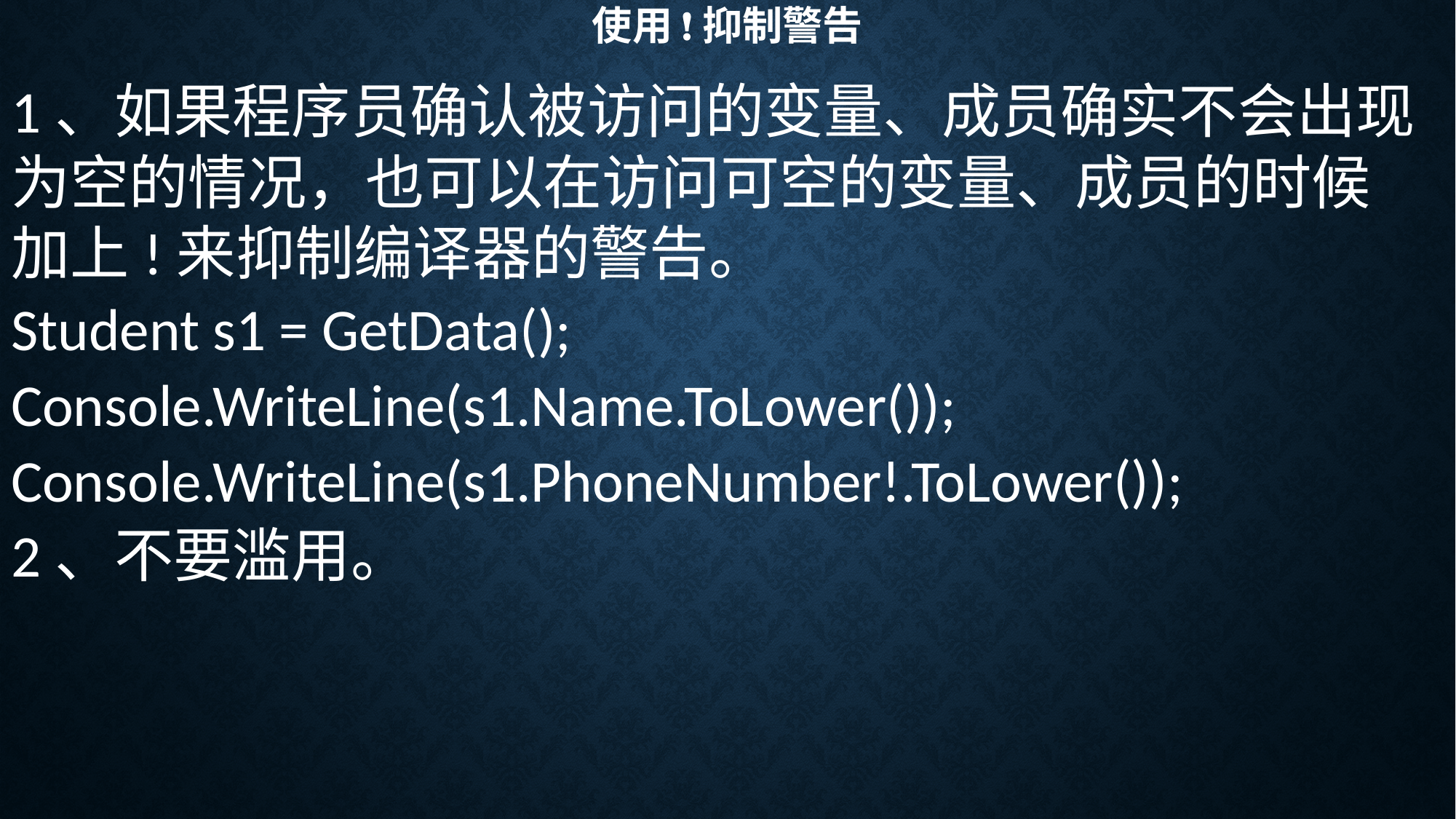

# 使用!抑制警告
1、如果程序员确认被访问的变量、成员确实不会出现为空的情况，也可以在访问可空的变量、成员的时候加上!来抑制编译器的警告。
Student s1 = GetData();
Console.WriteLine(s1.Name.ToLower());
Console.WriteLine(s1.PhoneNumber!.ToLower());
2、不要滥用。